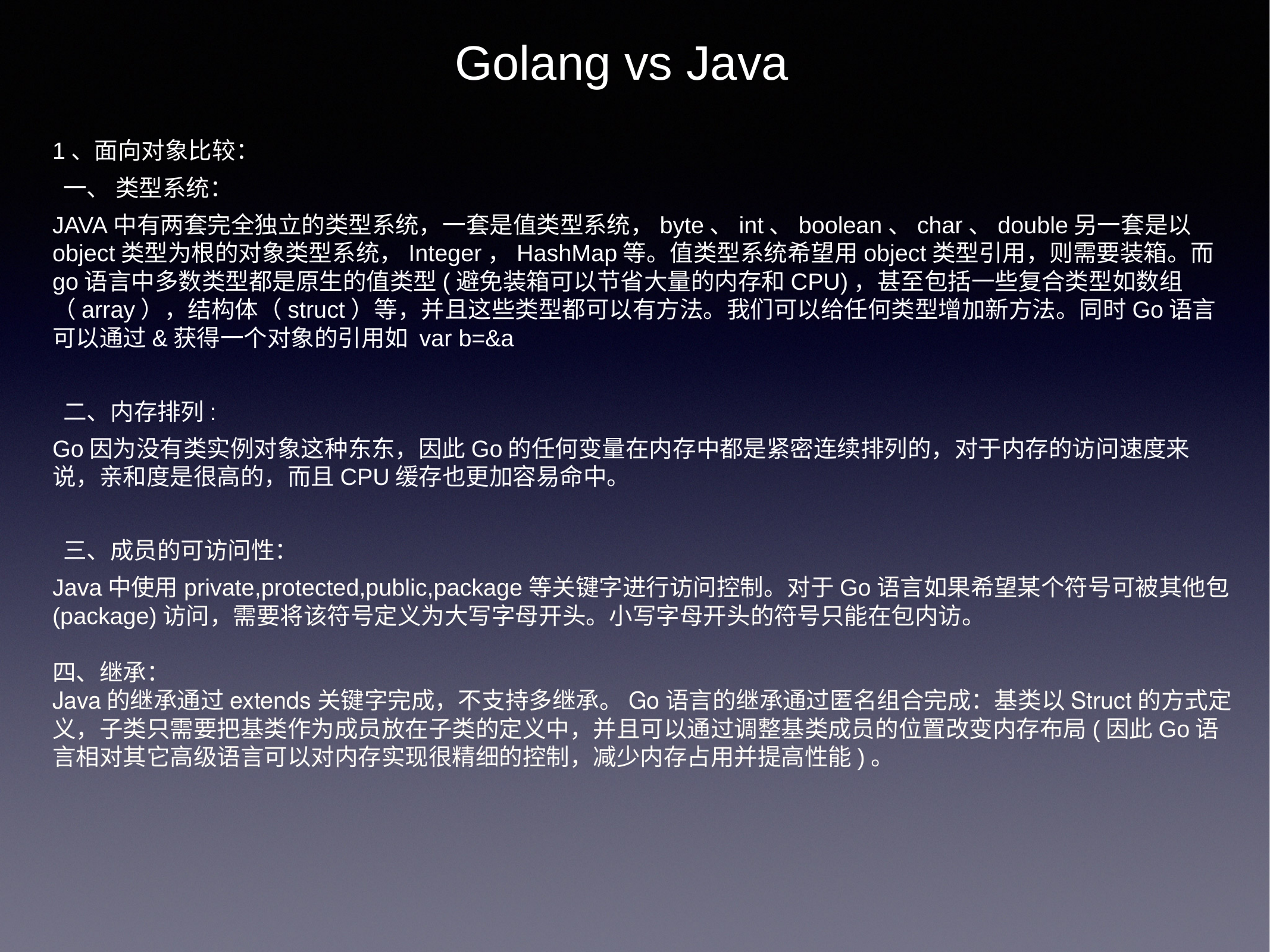

# Golang vs Java
1、面向对象比较：
 一、 类型系统：
JAVA中有两套完全独立的类型系统，一套是值类型系统，byte、int、boolean、char、double另一套是以object类型为根的对象类型系统，Integer，HashMap等。值类型系统希望用object类型引用，则需要装箱。而go语言中多数类型都是原生的值类型(避免装箱可以节省大量的内存和CPU)，甚至包括一些复合类型如数组（array），结构体（struct）等，并且这些类型都可以有方法。我们可以给任何类型增加新方法。同时Go语言可以通过&获得一个对象的引用如 var b=&a

 二、内存排列:
Go因为没有类实例对象这种东东，因此Go的任何变量在内存中都是紧密连续排列的，对于内存的访问速度来说，亲和度是很高的，而且CPU缓存也更加容易命中。

 三、成员的可访问性：
Java中使用private,protected,public,package等关键字进行访问控制。对于Go语言如果希望某个符号可被其他包(package)访问，需要将该符号定义为大写字母开头。小写字母开头的符号只能在包内访。

四、继承：
Java的继承通过extends关键字完成，不支持多继承。Go语言的继承通过匿名组合完成：基类以Struct的方式定义，子类只需要把基类作为成员放在子类的定义中，并且可以通过调整基类成员的位置改变内存布局(因此Go语言相对其它高级语言可以对内存实现很精细的控制，减少内存占用并提高性能)。